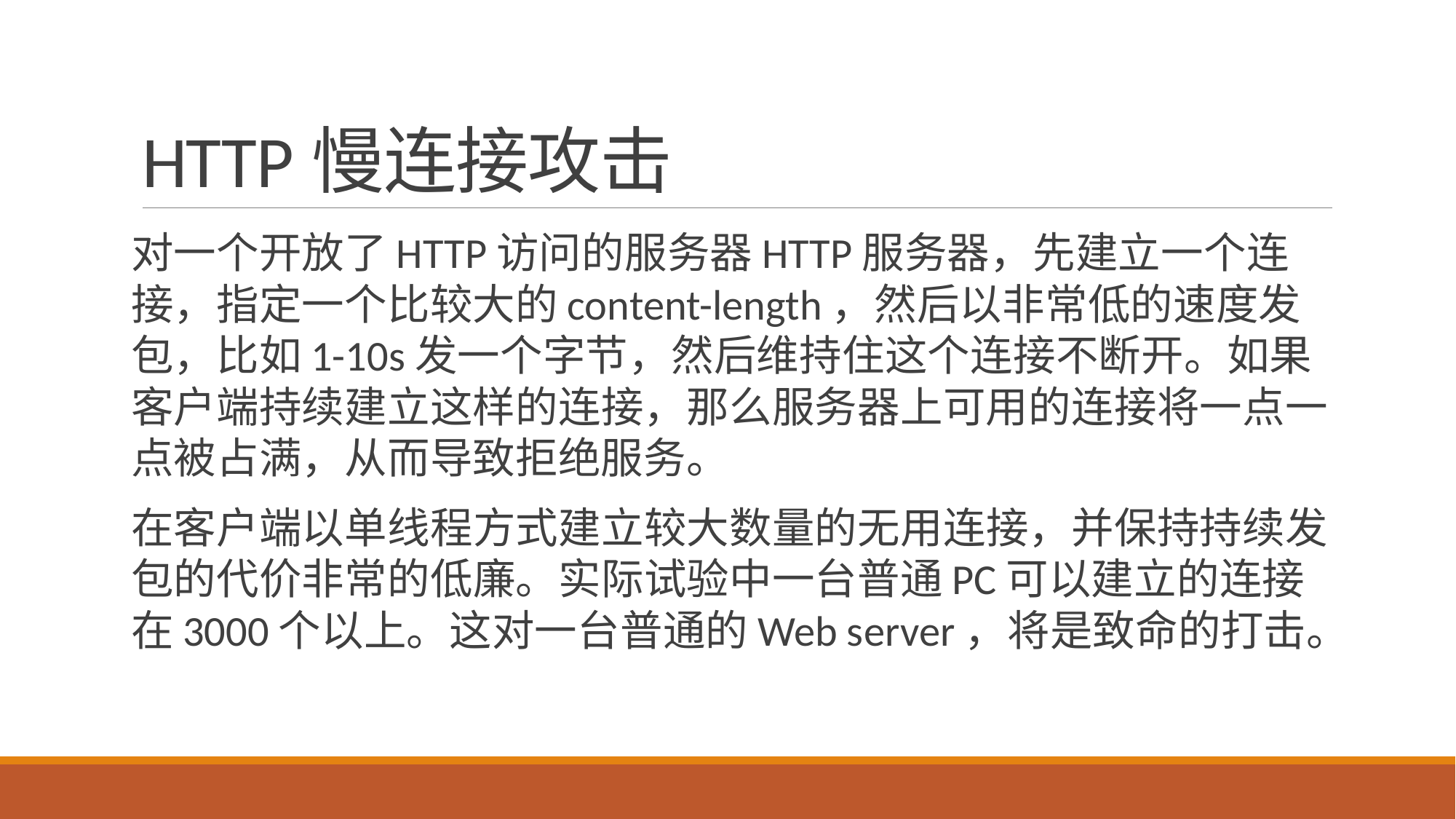

# HTTP慢连接攻击
对一个开放了HTTP访问的服务器HTTP服务器，先建立一个连接，指定一个比较大的content-length，然后以非常低的速度发包，比如1-10s发一个字节，然后维持住这个连接不断开。如果客户端持续建立这样的连接，那么服务器上可用的连接将一点一点被占满，从而导致拒绝服务。
在客户端以单线程方式建立较大数量的无用连接，并保持持续发包的代价非常的低廉。实际试验中一台普通PC可以建立的连接在3000个以上。这对一台普通的Web server，将是致命的打击。